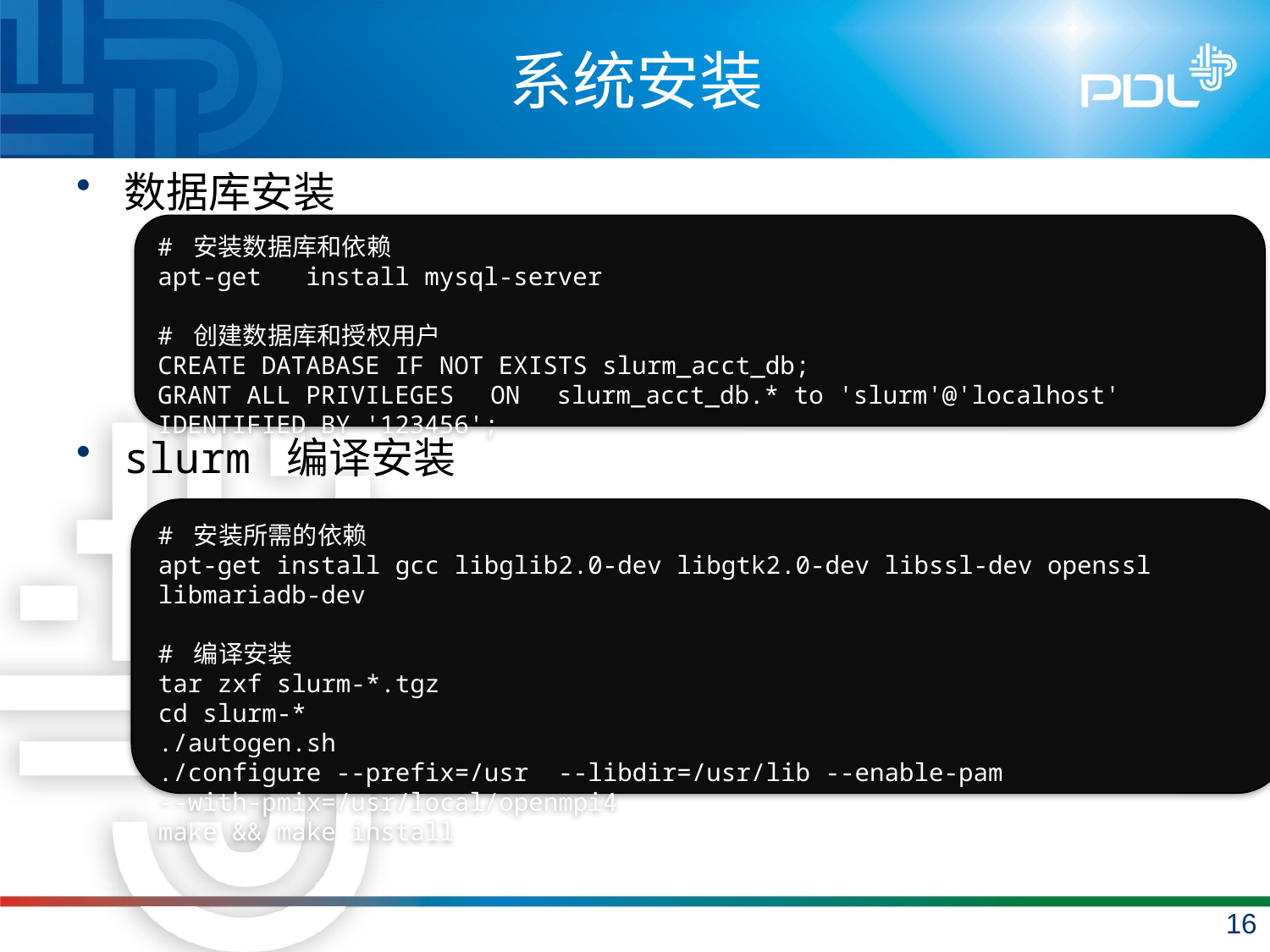

# 系统安装
数据库安装

slurm 编译安装

# 安装数据库和依赖
apt-get   install mysql-server

# 创建数据库和授权用户
CREATE DATABASE IF NOT EXISTS slurm_acct_db;
GRANT ALL PRIVILEGES　ON　slurm_acct_db.* to 'slurm'@'localhost' IDENTIFIED BY '123456';
# 安装所需的依赖
apt-get install gcc libglib2.0-dev libgtk2.0-dev libssl-dev openssl libmariadb-dev

# 编译安装
tar zxf slurm-*.tgz
cd slurm-*
./autogen.sh
./configure --prefix=/usr  --libdir=/usr/lib --enable-pam --with-pmix=/usr/local/openmpi4
make && make install

16